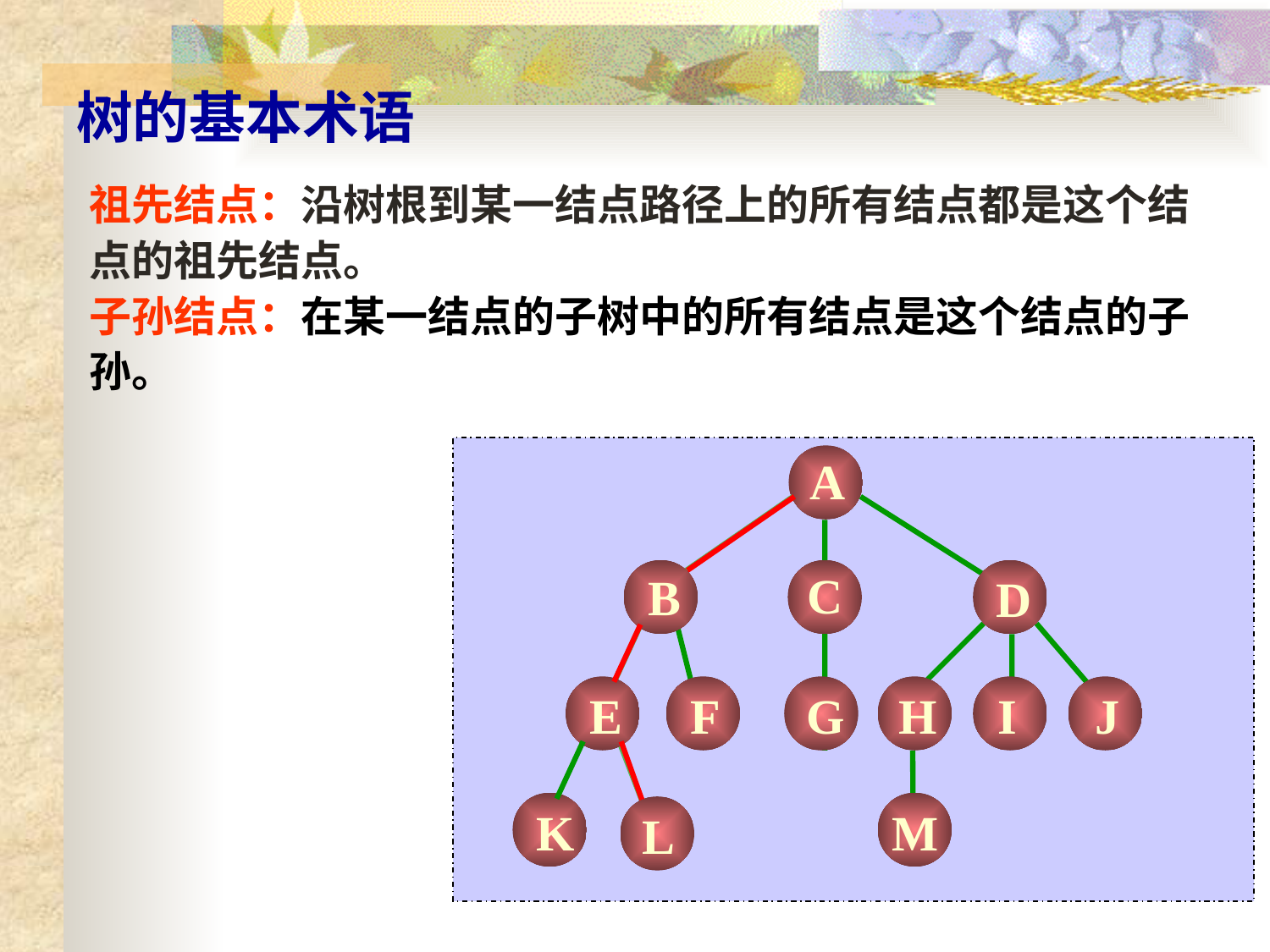

树的基本术语
祖先结点：沿树根到某一结点路径上的所有结点都是这个结点的祖先结点。
子孙结点：在某一结点的子树中的所有结点是这个结点的子孙。

A

C

B

D

E
F
G
H
I
J

K
M

L